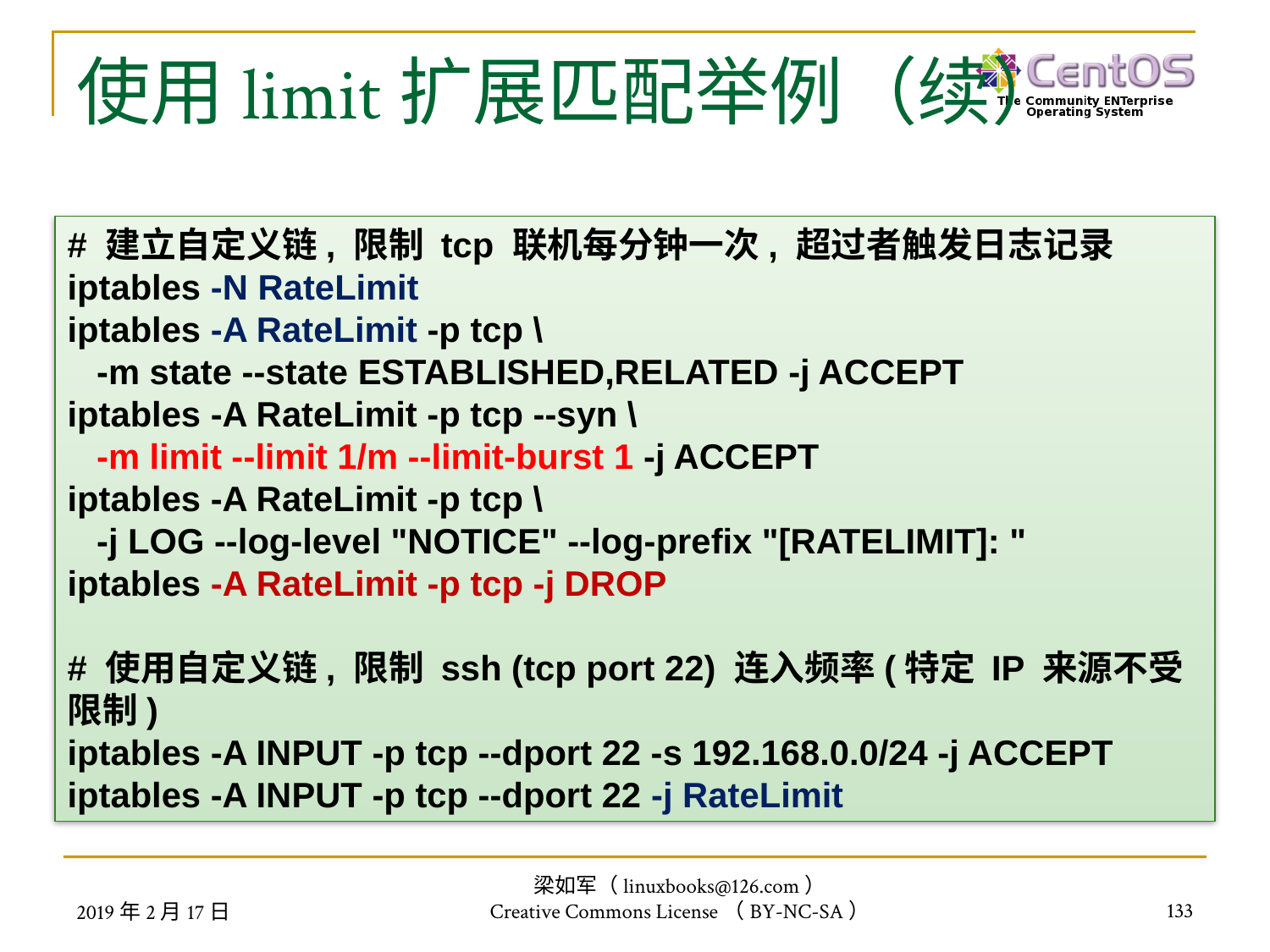

# 使用limit扩展匹配举例（续）
# 建立自定义链, 限制 tcp 联机每分钟一次, 超过者触发日志记录
iptables -N RateLimit
iptables -A RateLimit -p tcp \
   -m state --state ESTABLISHED,RELATED -j ACCEPT
iptables -A RateLimit -p tcp --syn \
   -m limit --limit 1/m --limit-burst 1 -j ACCEPT
iptables -A RateLimit -p tcp \
   -j LOG --log-level "NOTICE" --log-prefix "[RATELIMIT]: "
iptables -A RateLimit -p tcp -j DROP

# 使用自定义链, 限制 ssh (tcp port 22) 连入频率(特定 IP 来源不受限制)
iptables -A INPUT -p tcp --dport 22 -s 192.168.0.0/24 -j ACCEPT
iptables -A INPUT -p tcp --dport 22 -j RateLimit
梁如军（linuxbooks@126.com）
Creative Commons License（BY-NC-SA）
2019年2月17日
133